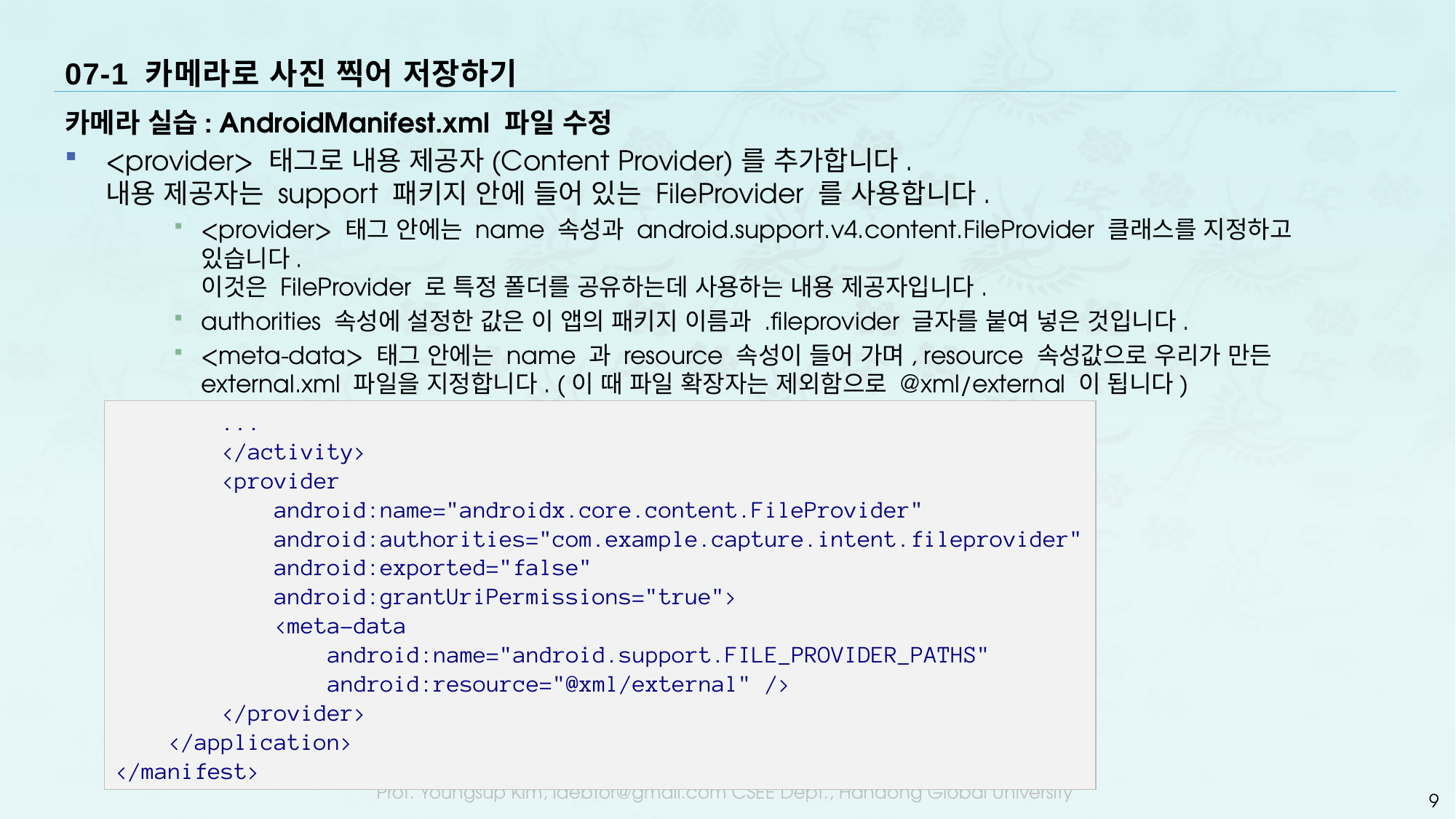

# 07-1 카메라로 사진 찍어 저장하기
카메라 실습: AndroidManifest.xml 파일 수정
<provider> 태그로 내용 제공자(Content Provider)를 추가합니다.
내용 제공자는 support 패키지 안에 들어 있는 FileProvider 를 사용합니다.
<provider> 태그 안에는 name 속성과 android.support.v4.content.FileProvider 클래스를 지정하고 있습니다.
이것은 FileProvider 로 특정 폴더를 공유하는데 사용하는 내용 제공자입니다.
authorities 속성에 설정한 값은 이 앱의 패키지 이름과 .fileprovider 글자를 붙여 넣은 것입니다.
<meta-data> 태그 안에는 name 과 resource 속성이 들어 가며, resource 속성값으로 우리가 만든 external.xml 파일을 지정합니다. (이 때 파일 확장자는 제외함으로 @xml/external 이 됩니다)

        ...
        </activity>
        <provider
            android:name="androidx.core.content.FileProvider"
            android:authorities="com.example.capture.intent.fileprovider"
            android:exported="false"
            android:grantUriPermissions="true">
            <meta-data
                android:name="android.support.FILE_PROVIDER_PATHS"
                android:resource="@xml/external" />
        </provider>
    </application>
</manifest>
9